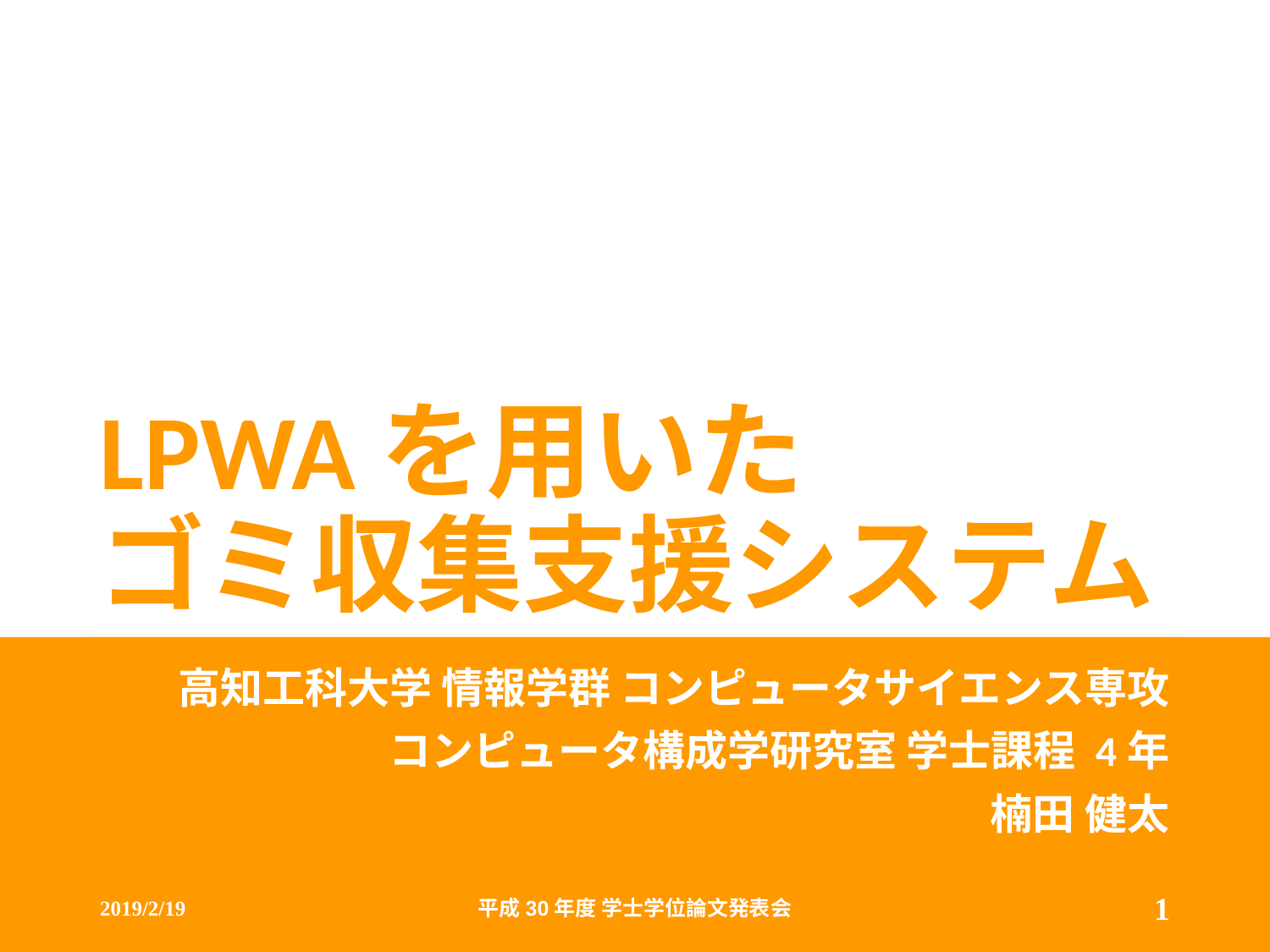

# LPWAを用いた ゴミ収集支援システム
高知工科大学 情報学群 コンピュータサイエンス専攻
コンピュータ構成学研究室 学士課程 4年
楠田 健太
2019/2/19
平成30年度 学士学位論文発表会
1